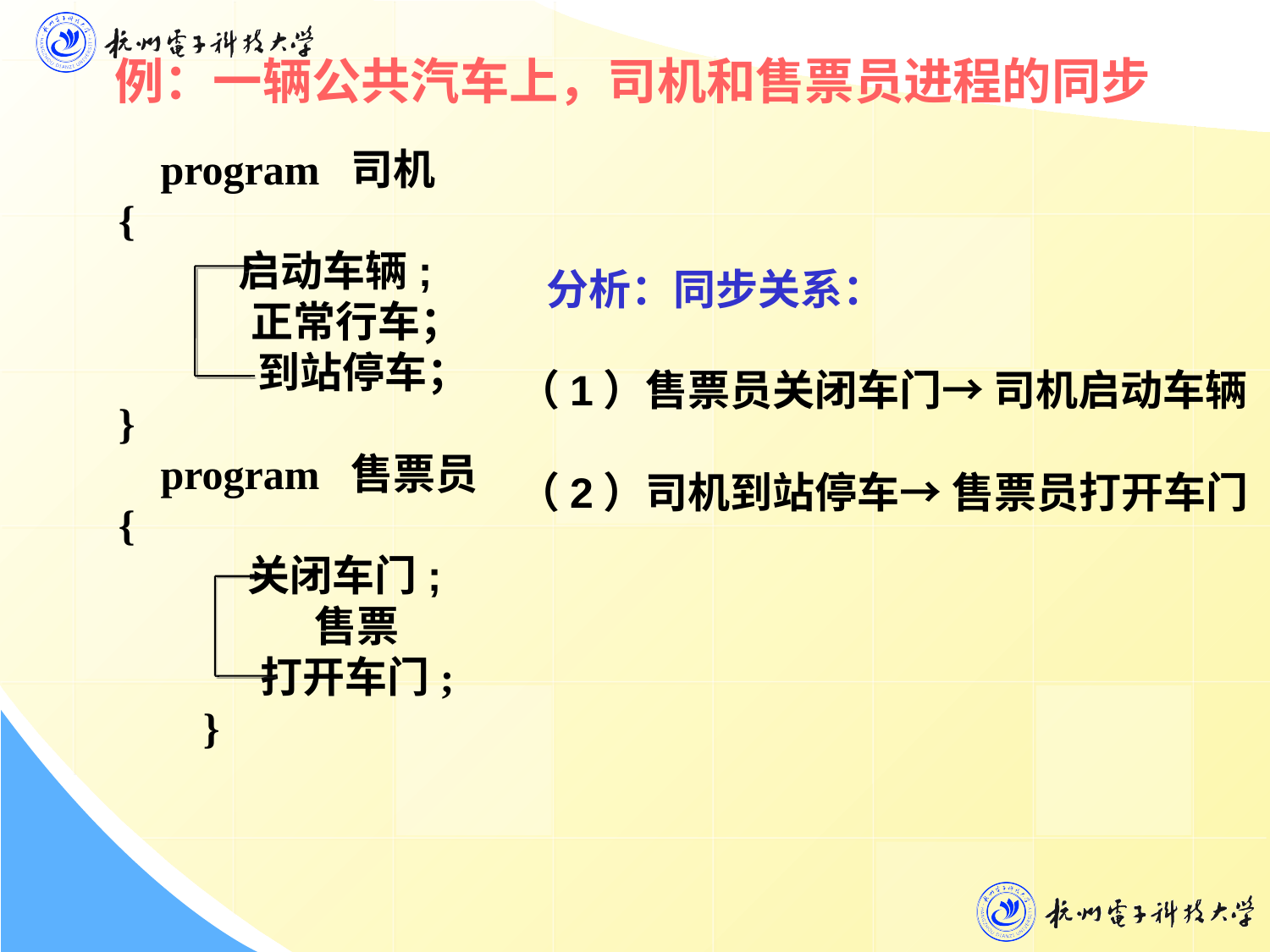

例：一辆公共汽车上，司机和售票员进程的同步
              program  司机
          {
                启动车辆;
                        正常行车；
                  到站停车；
    }
              program  售票员
          {
                 关闭车门;
                        售票
                         打开车门;
            }

  分析：同步关系：

（1）售票员关闭车门→ 司机启动车辆

（2）司机到站停车→ 售票员打开车门